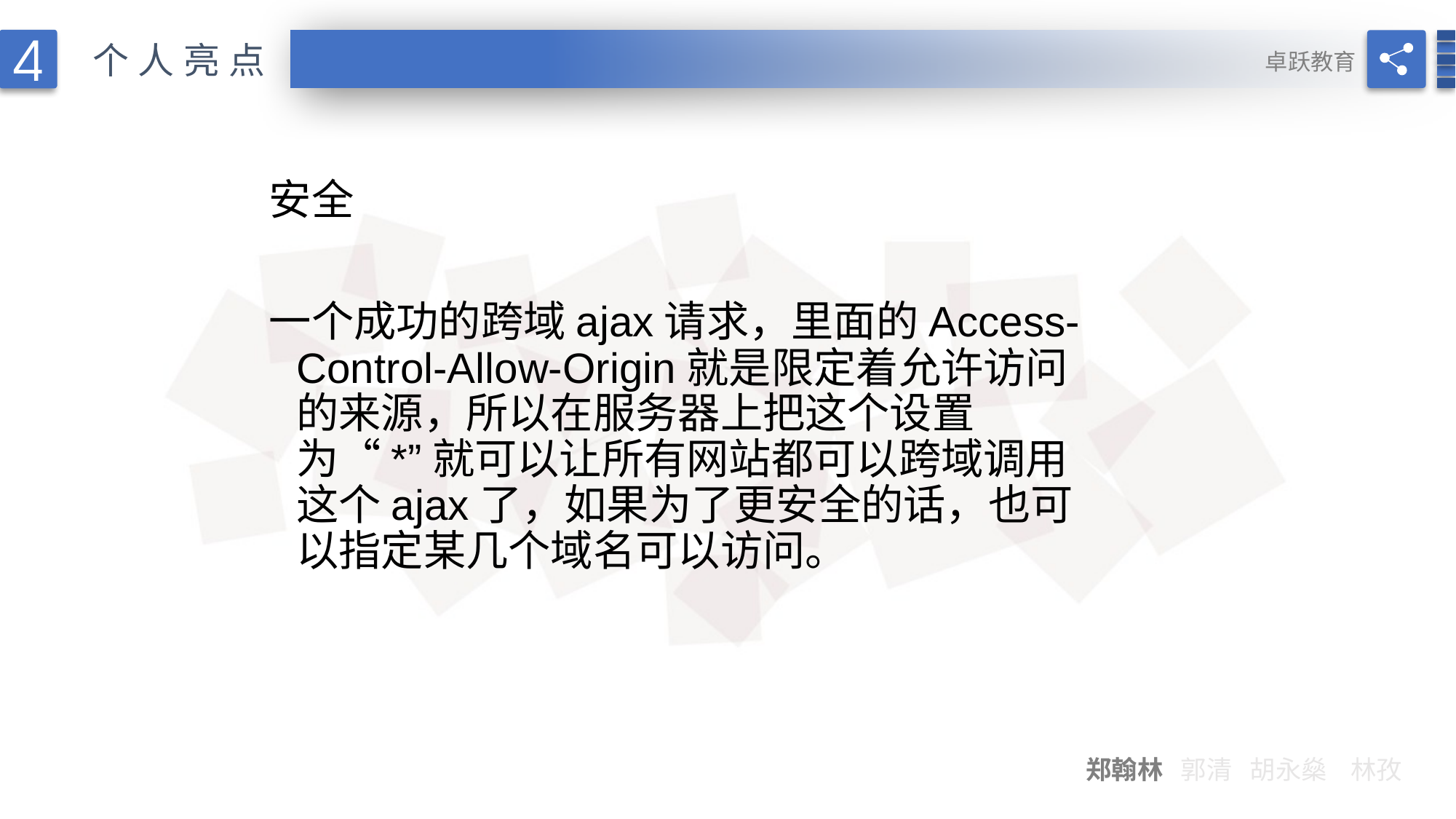

4

个人亮点
卓跃教育
安全

一个成功的跨域ajax请求，里面的Access-Control-Allow-Origin就是限定着允许访问的来源，所以在服务器上把这个设置为“*”就可以让所有网站都可以跨域调用这个ajax了，如果为了更安全的话，也可以指定某几个域名可以访问。
郑翰林   郭清   胡永燊    林孜